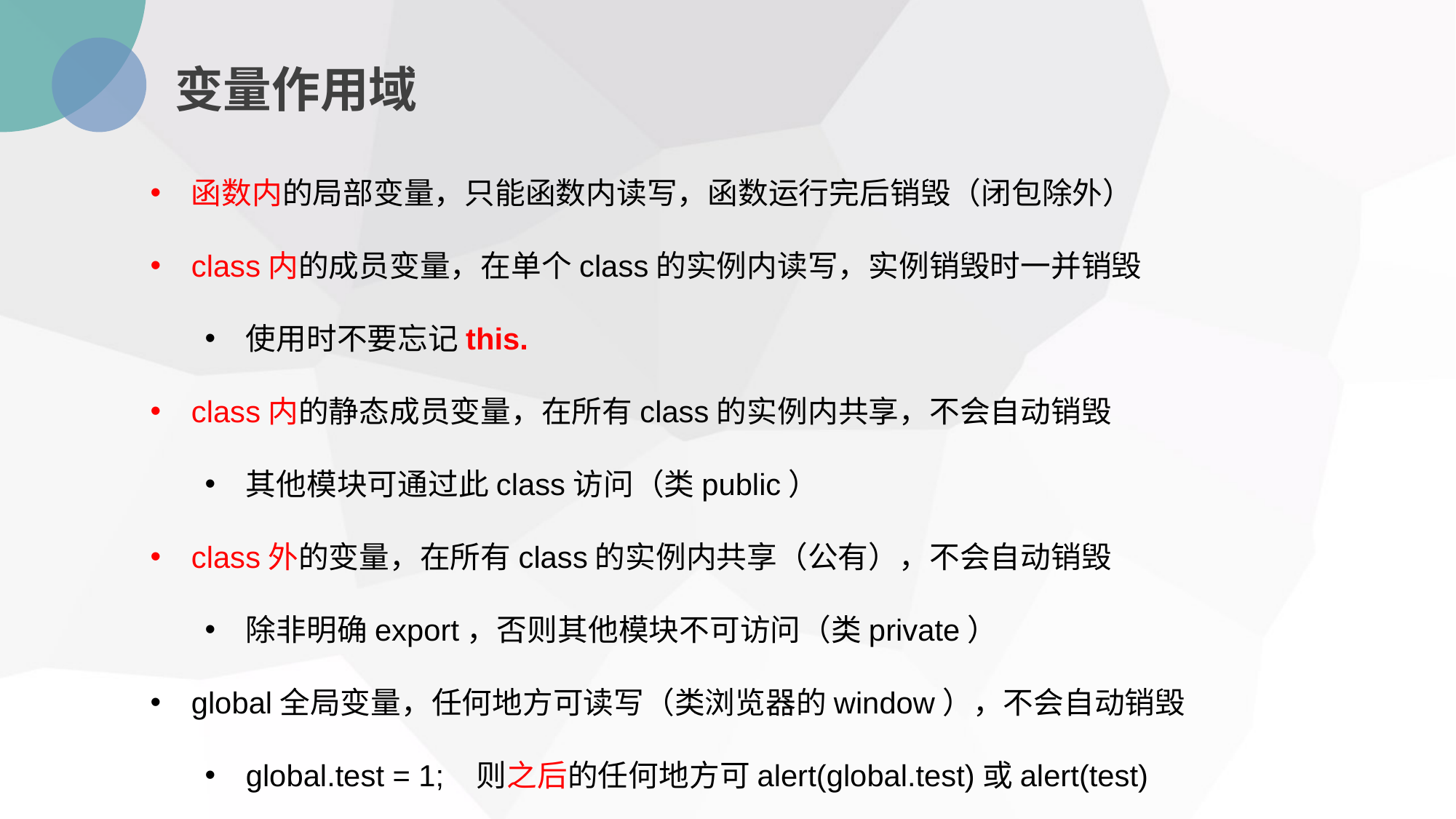

变量作用域
函数内的局部变量，只能函数内读写，函数运行完后销毁（闭包除外）
class内的成员变量，在单个class的实例内读写，实例销毁时一并销毁
使用时不要忘记this.
class内的静态成员变量，在所有class的实例内共享，不会自动销毁
其他模块可通过此class访问（类public）
class外的变量，在所有class的实例内共享（公有），不会自动销毁
除非明确export，否则其他模块不可访问（类private）
global全局变量，任何地方可读写（类浏览器的window），不会自动销毁
global.test = 1;   则之后的任何地方可alert(global.test)或alert(test)